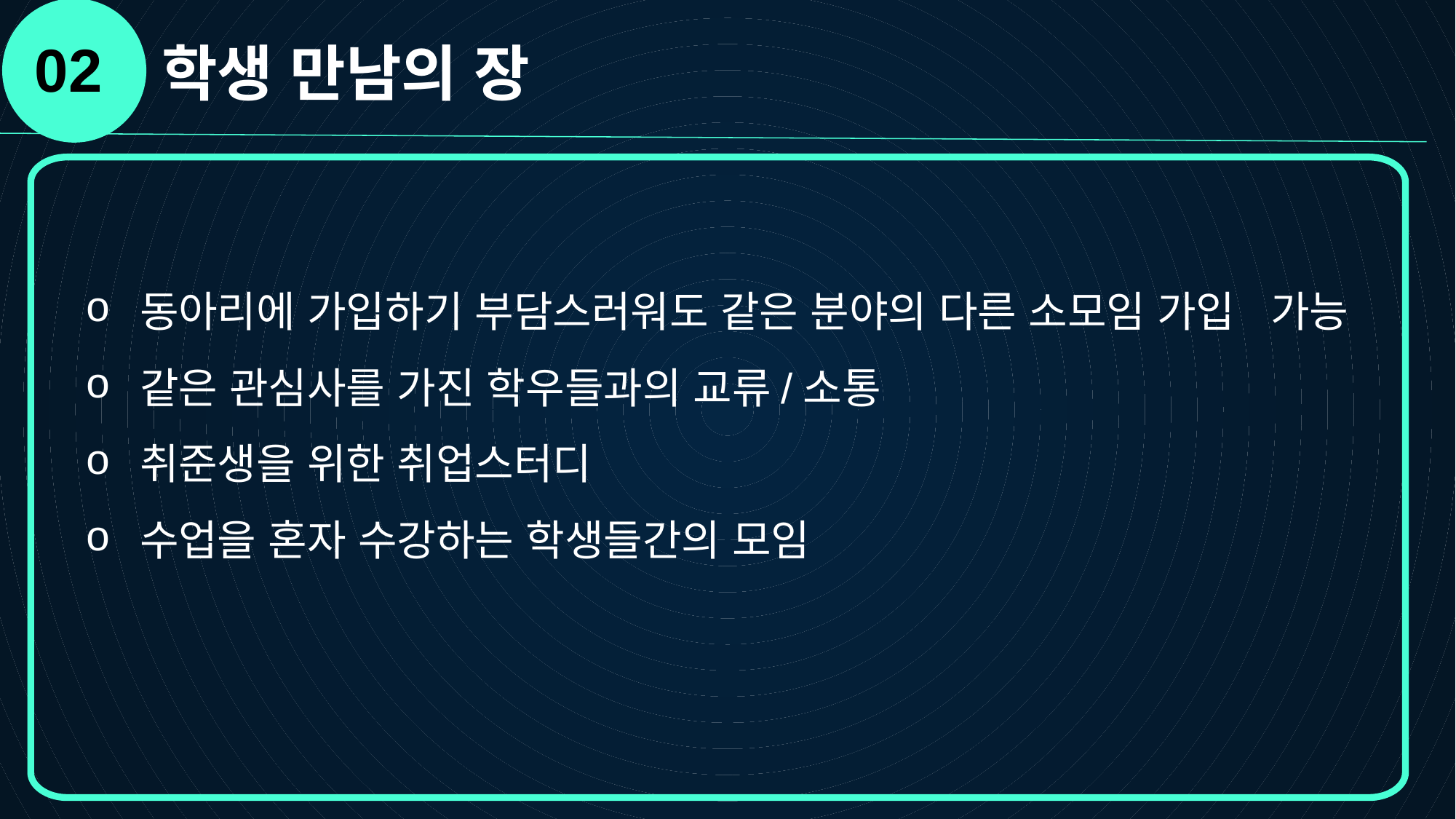

02
학생 만남의 장

동아리에 가입하기 부담스러워도 같은 분야의 다른 소모임 가입   가능
같은 관심사를 가진 학우들과의 교류/소통
취준생을 위한 취업스터디
수업을 혼자 수강하는 학생들간의 모임